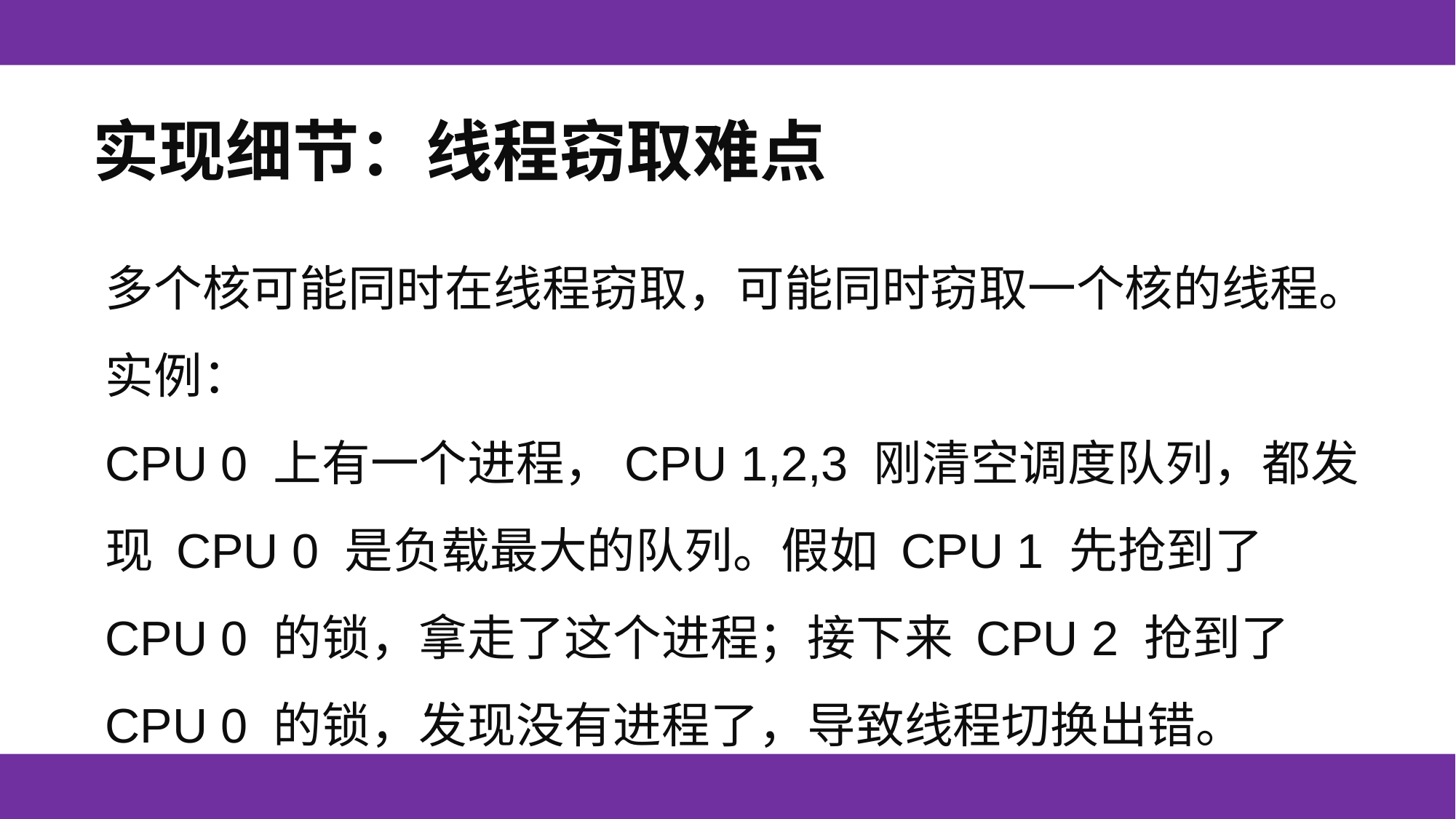

实现细节：线程窃取难点
多个核可能同时在线程窃取，可能同时窃取一个核的线程。
实例：
CPU 0 上有一个进程，CPU 1,2,3 刚清空调度队列，都发现 CPU 0 是负载最大的队列。假如 CPU 1 先抢到了 CPU 0 的锁，拿走了这个进程；接下来 CPU 2 抢到了 CPU 0 的锁，发现没有进程了，导致线程切换出错。